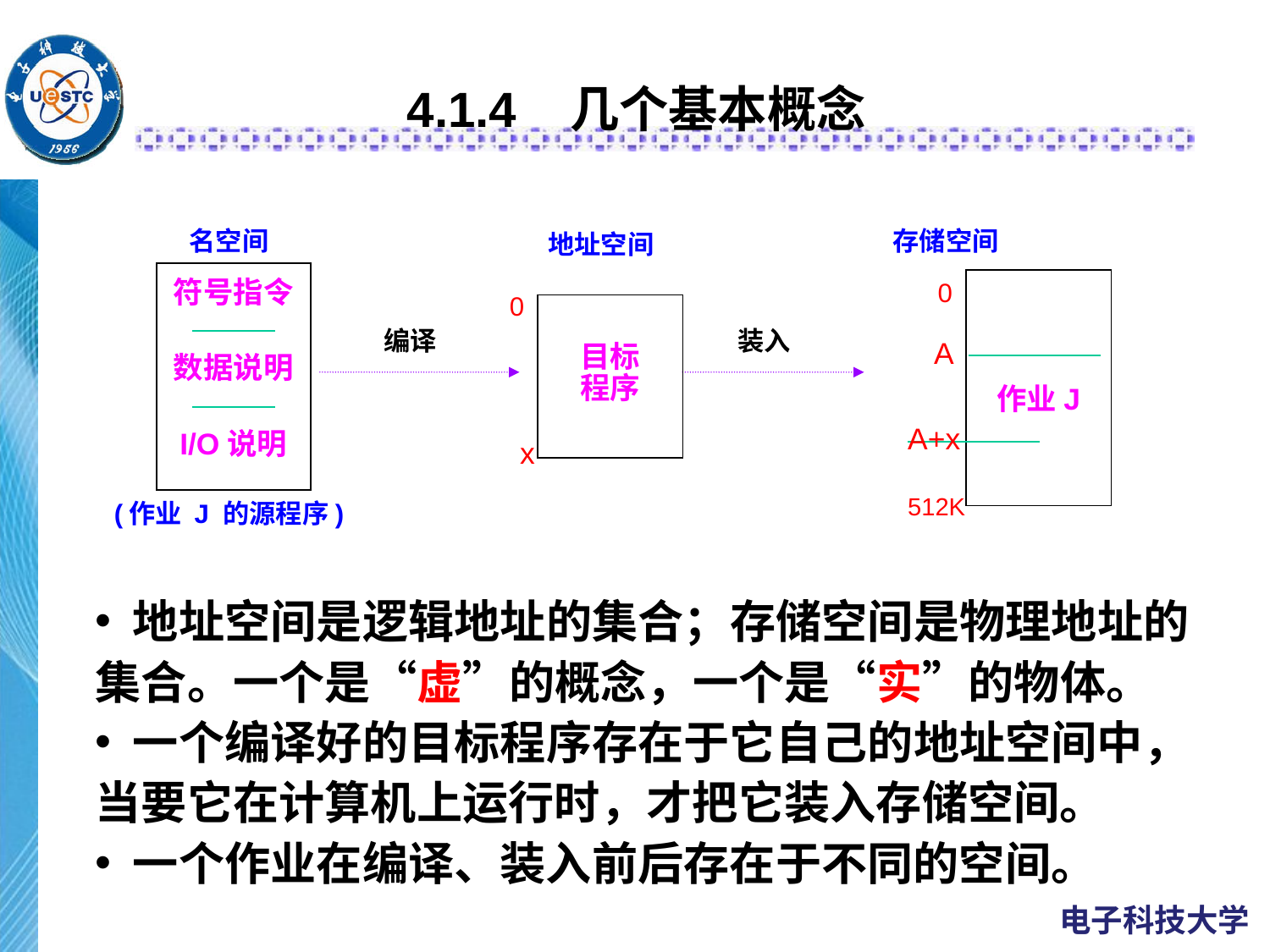

4.1.4   几个基本概念
名空间
存储空间
地址空间

符号指令

数据说明

I/O说明

0

作业J

512K

A
A+x
0

目标
程序

  x

编译
装入

(作业 J 的源程序)
 地址空间是逻辑地址的集合；存储空间是物理地址的集合。一个是“虚”的概念，一个是“实”的物体。
 一个编译好的目标程序存在于它自己的地址空间中，当要它在计算机上运行时，才把它装入存储空间。
 一个作业在编译、装入前后存在于不同的空间。